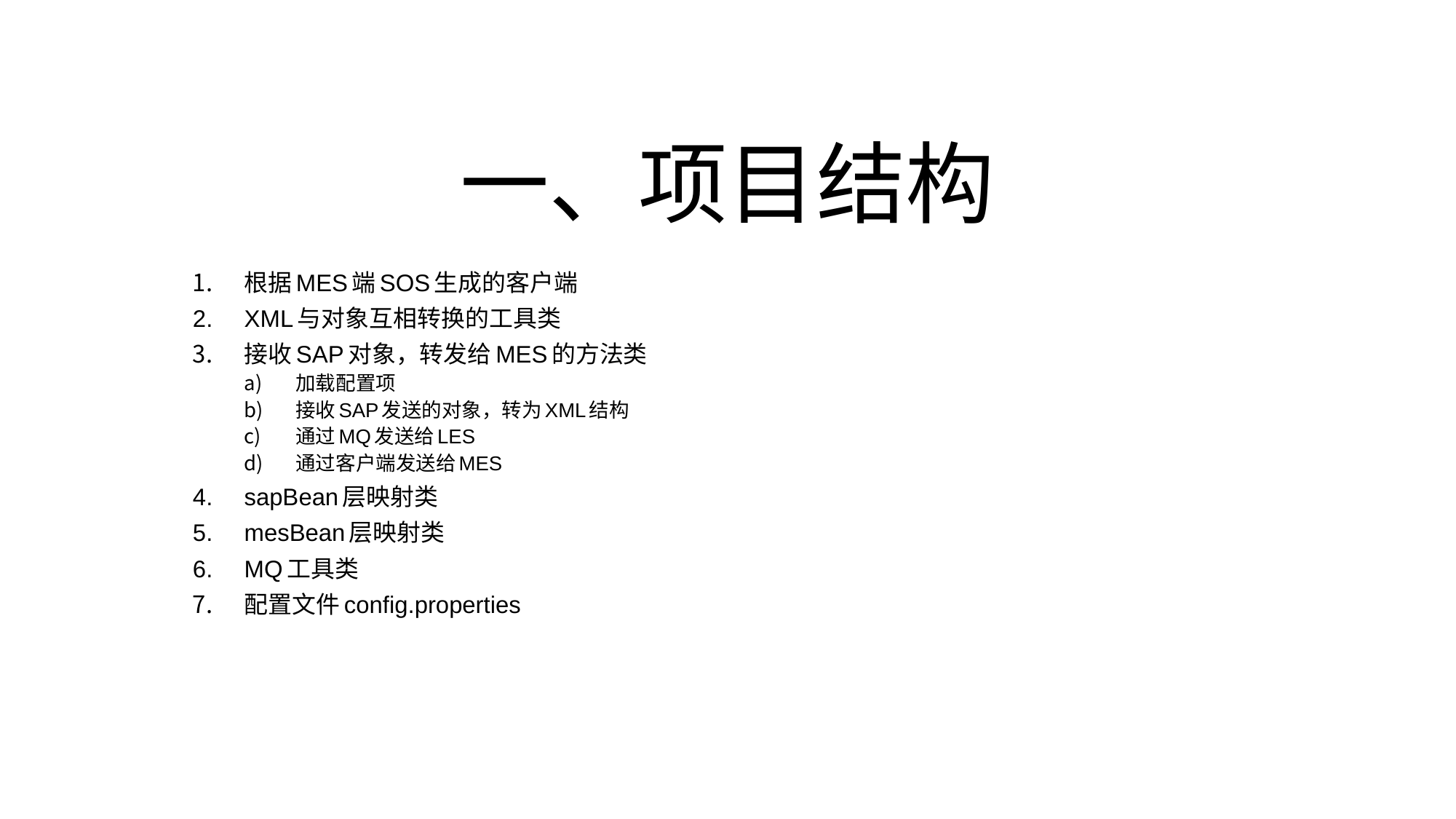

# 一、项目结构
根据MES端SOS生成的客户端
XML与对象互相转换的工具类
接收SAP对象，转发给MES的方法类
加载配置项
接收SAP发送的对象，转为XML结构
通过MQ发送给LES
通过客户端发送给MES
sapBean层映射类
mesBean层映射类
MQ工具类
配置文件config.properties